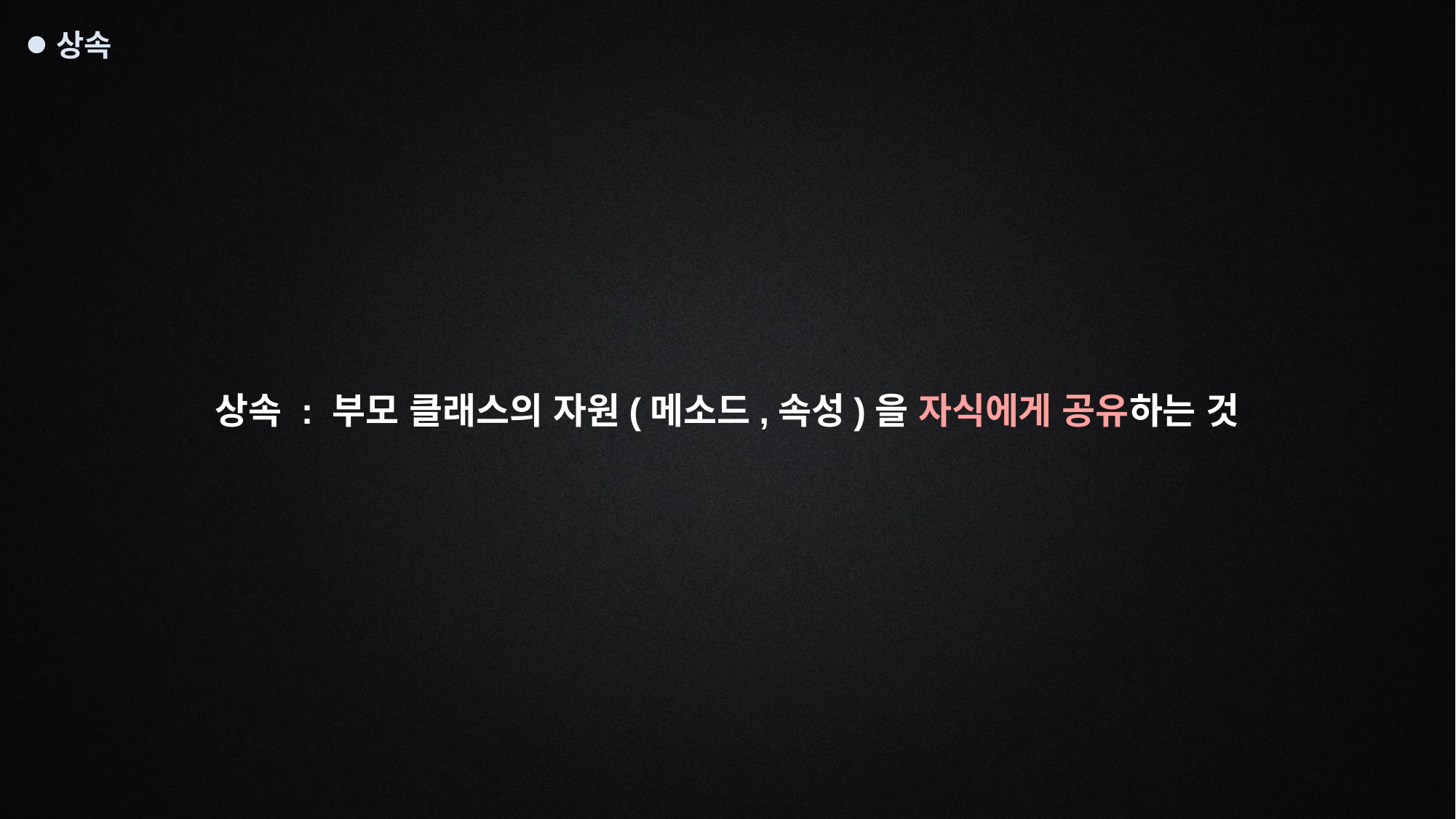

상속

상속 : 부모 클래스의 자원(메소드,속성)을 자식에게 공유하는 것